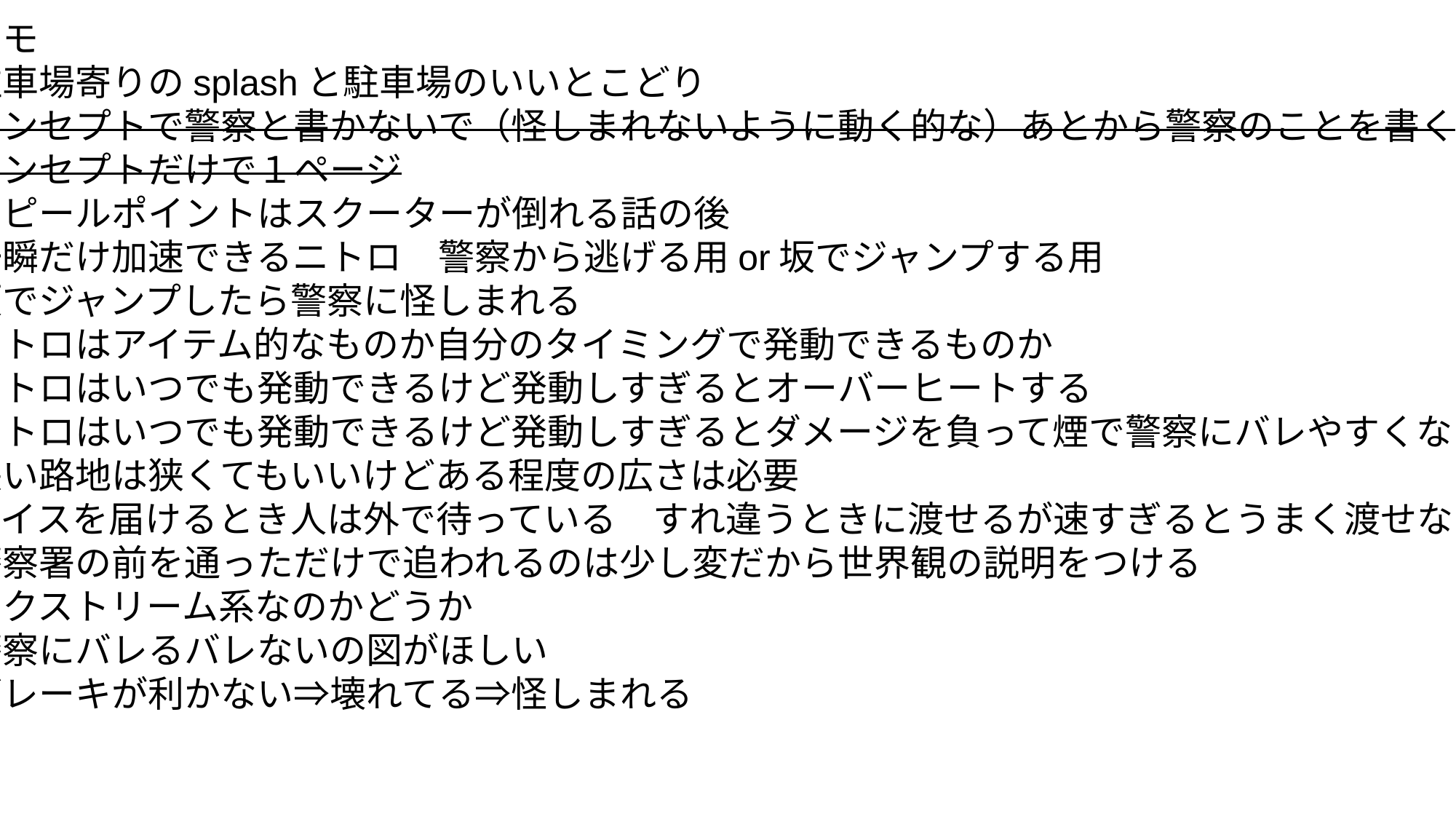

メモ
駐車場寄りのsplashと駐車場のいいとこどり
コンセプトで警察と書かないで（怪しまれないように動く的な）あとから警察のことを書く
コンセプトだけで１ページ
アピールポイントはスクーターが倒れる話の後
一瞬だけ加速できるニトロ　警察から逃げる用or坂でジャンプする用
坂でジャンプしたら警察に怪しまれる
ニトロはアイテム的なものか自分のタイミングで発動できるものか
ニトロはいつでも発動できるけど発動しすぎるとオーバーヒートする
ニトロはいつでも発動できるけど発動しすぎるとダメージを負って煙で警察にバレやすくなる
狭い路地は狭くてもいいけどある程度の広さは必要
アイスを届けるとき人は外で待っている　すれ違うときに渡せるが速すぎるとうまく渡せない
警察署の前を通っただけで追われるのは少し変だから世界観の説明をつける
エクストリーム系なのかどうか
警察にバレるバレないの図がほしい
ブレーキが利かない⇒壊れてる⇒怪しまれる